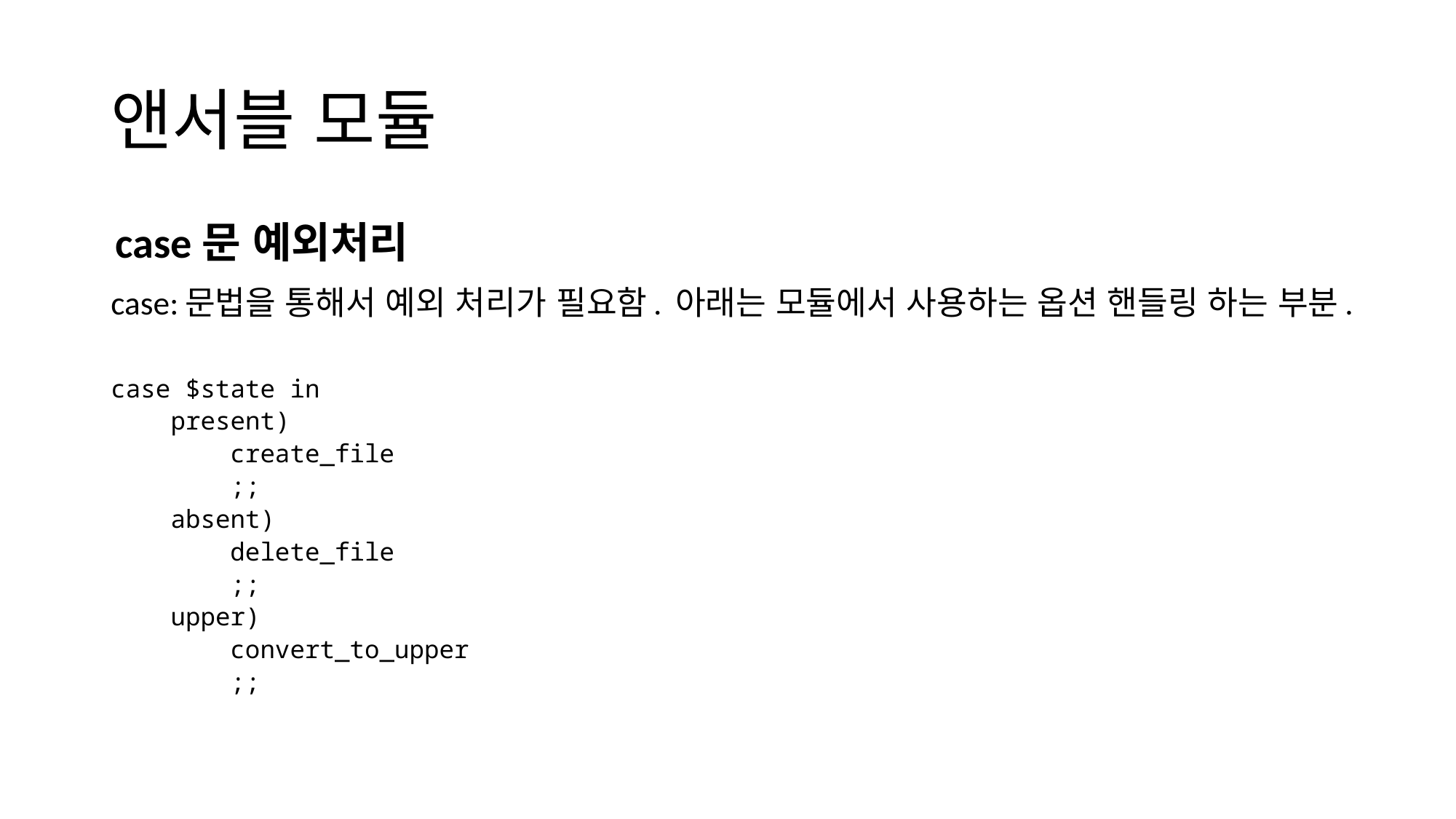

# 앤서블 모듈
case문 예외처리
case:문법을 통해서 예외 처리가 필요함. 아래는 모듈에서 사용하는 옵션 핸들링 하는 부분.

case $state in
    present)
        create_file
        ;;
    absent)
        delete_file
        ;;
    upper)
        convert_to_upper
        ;;